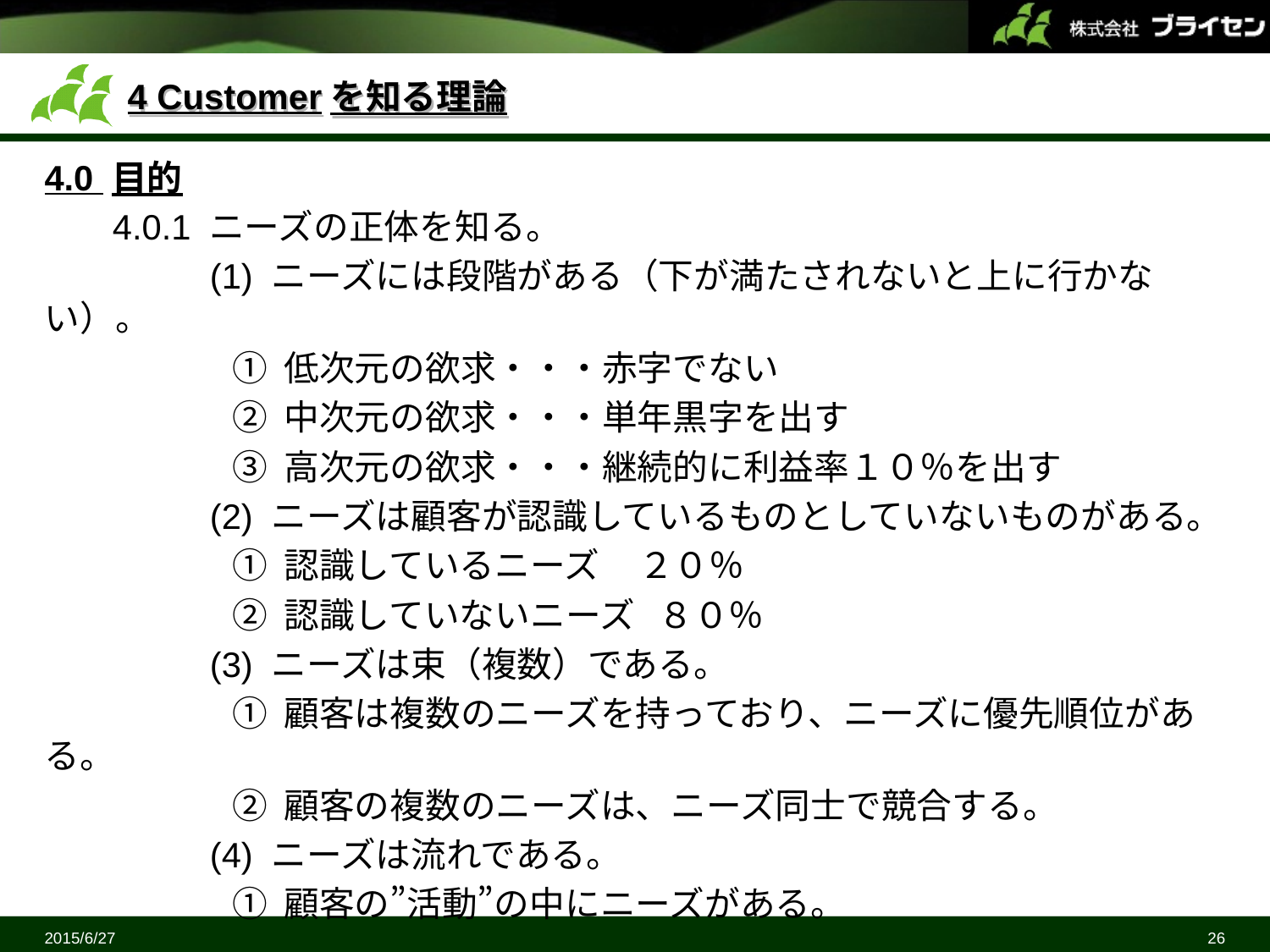

# 4 Customerを知る理論
4.0 目的
       4.0.1 ニーズの正体を知る。
                 (1) ニーズには段階がある（下が満たされないと上に行かない）。
                        ① 低次元の欲求・・・赤字でない
                        ② 中次元の欲求・・・単年黒字を出す
                        ③ 高次元の欲求・・・継続的に利益率１０％を出す
                 (2) ニーズは顧客が認識しているものとしていないものがある。
                        ① 認識しているニーズ     ２０％
                        ② 認識していないニーズ   ８０％
                 (3) ニーズは束（複数）である。
                        ① 顧客は複数のニーズを持っており、ニーズに優先順位がある。
                        ② 顧客の複数のニーズは、ニーズ同士で競合する。
                 (4) ニーズは流れである。
                        ① 顧客の”活動”の中にニーズがある。
2015/6/27
26